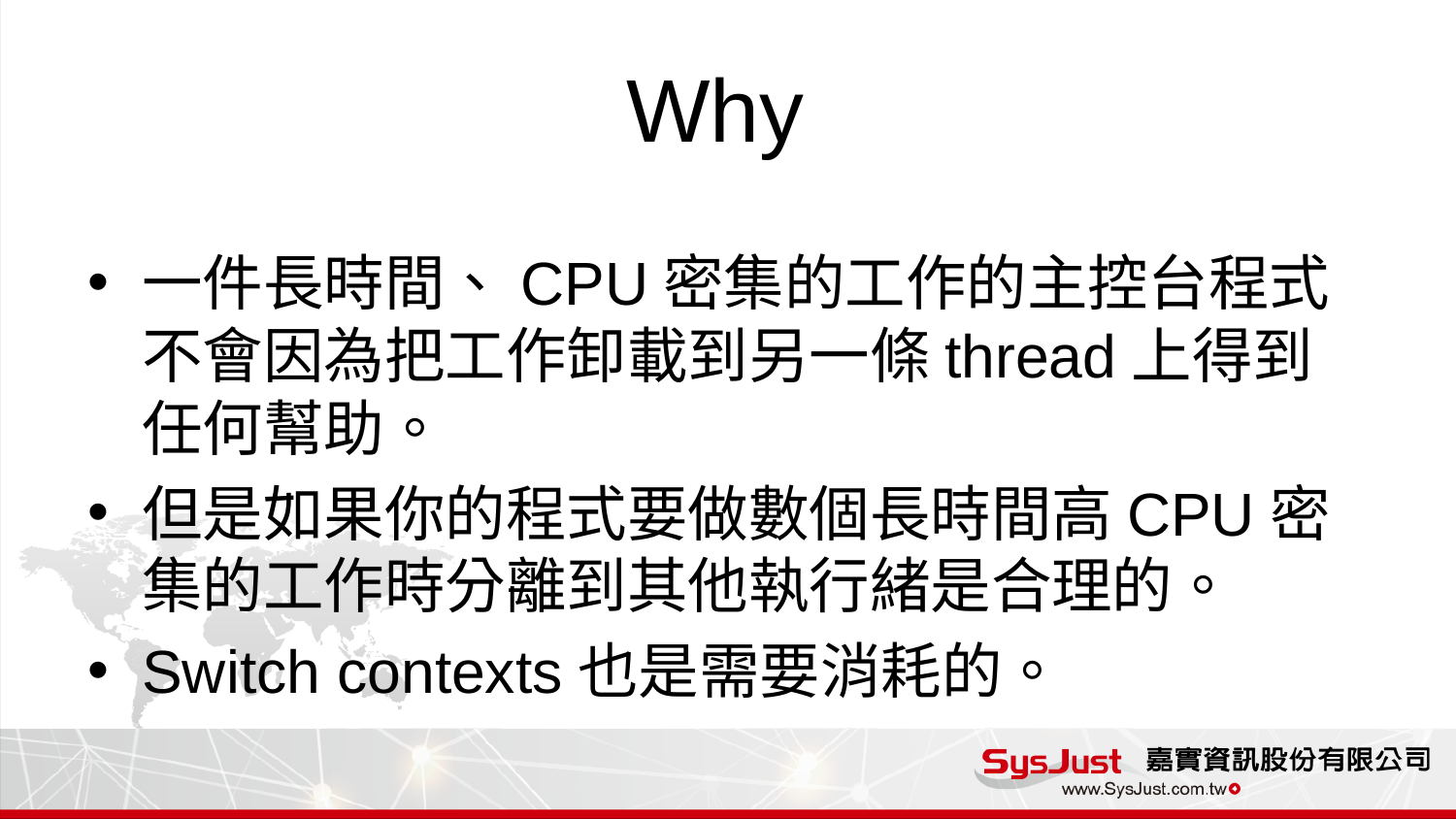

# Why
一件長時間、CPU密集的工作的主控台程式不會因為把工作卸載到另一條thread上得到任何幫助。
但是如果你的程式要做數個長時間高CPU密集的工作時分離到其他執行緒是合理的。
Switch contexts也是需要消耗的。